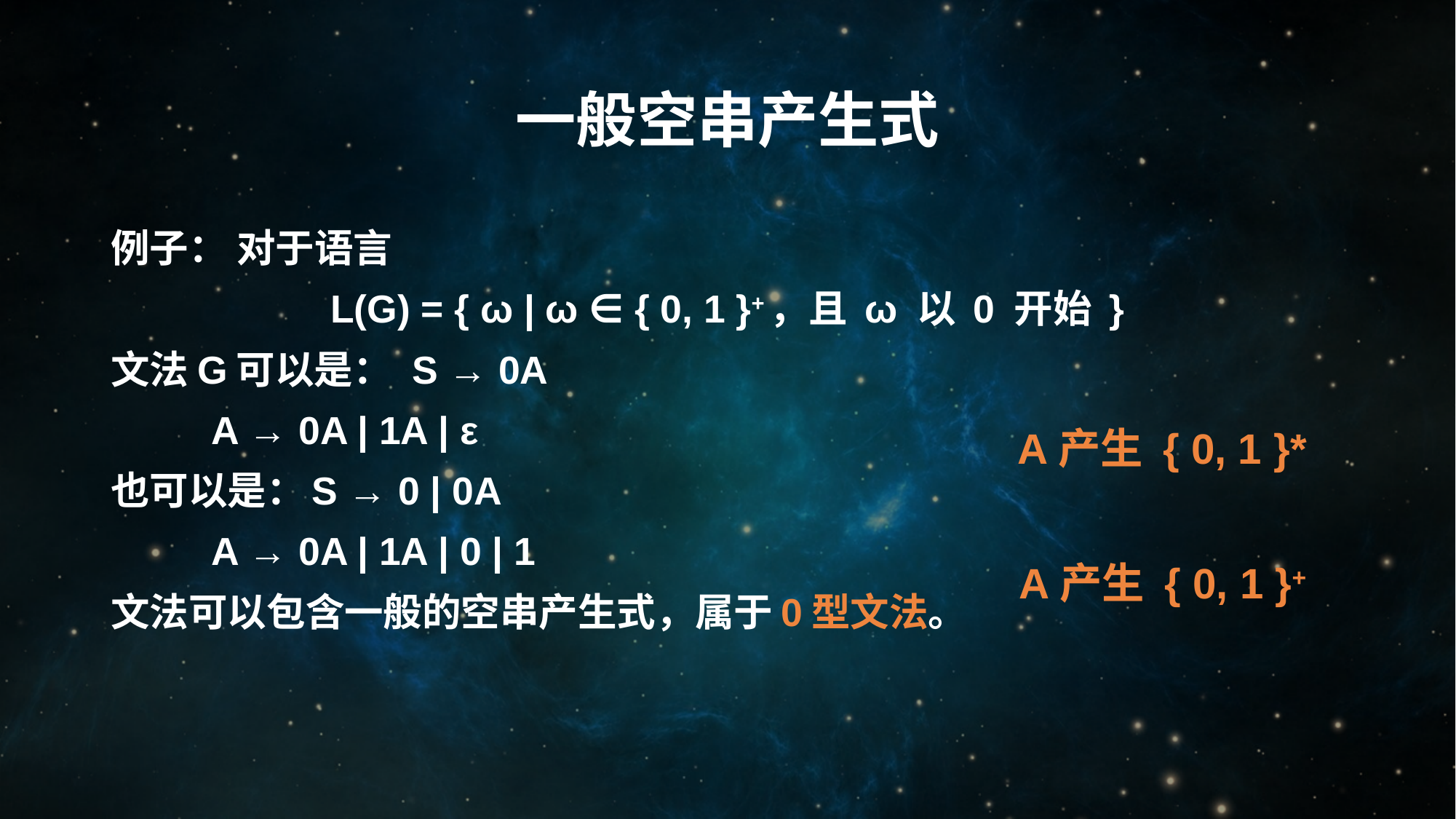

# 一般空串产生式
例子： 对于语言
L(G) = { ω | ω ∈ { 0, 1 }+，且 ω 以 0 开始 }
文法G可以是：					S → 0A
											A → 0A | 1A | ε
也可以是：							S → 0 | 0A
											A → 0A | 1A | 0 | 1
文法可以包含一般的空串产生式，属于0型文法。
A产生 { 0, 1 }*
A产生 { 0, 1 }+